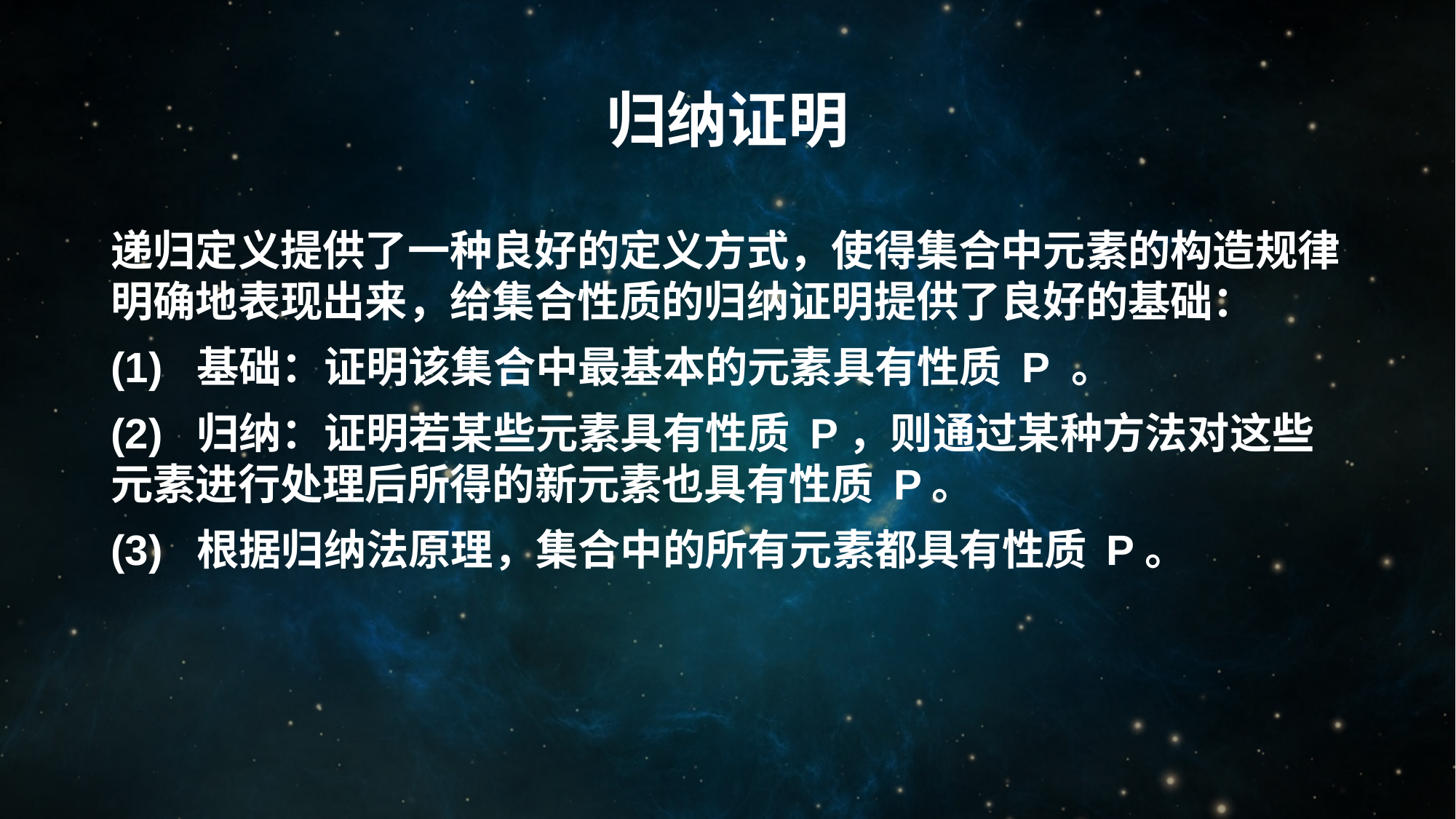

# 归纳证明
递归定义提供了一种良好的定义方式，使得集合中元素的构造规律明确地表现出来，给集合性质的归纳证明提供了良好的基础：
(1)  基础：证明该集合中最基本的元素具有性质 P 。
(2)  归纳：证明若某些元素具有性质 P，则通过某种方法对这些元素进行处理后所得的新元素也具有性质 P。
(3)  根据归纳法原理，集合中的所有元素都具有性质 P。